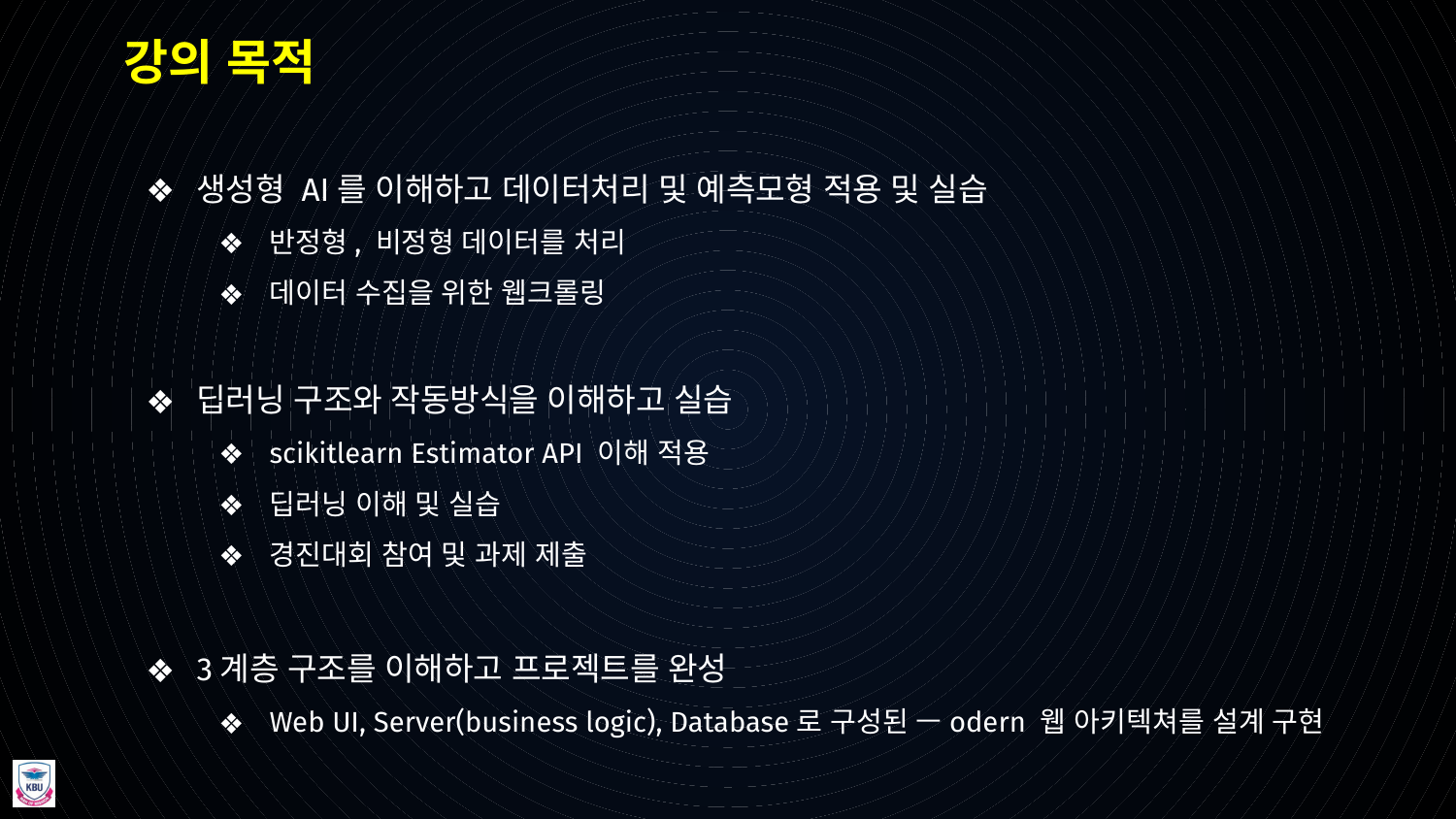

# 강의 목적
생성형 AI를 이해하고 데이터처리 및 예측모형 적용 및 실습
반정형, 비정형 데이터를 처리
데이터 수집을 위한 웹크롤링

딥러닝 구조와 작동방식을 이해하고 실습
scikitlearn Estimator API 이해 적용
딥러닝 이해 및 실습
경진대회 참여 및 과제 제출

3계층 구조를 이해하고 프로젝트를 완성
Web UI, Server(business logic), Database로 구성된 ㅡodern 웹 아키텍쳐를 설계 구현